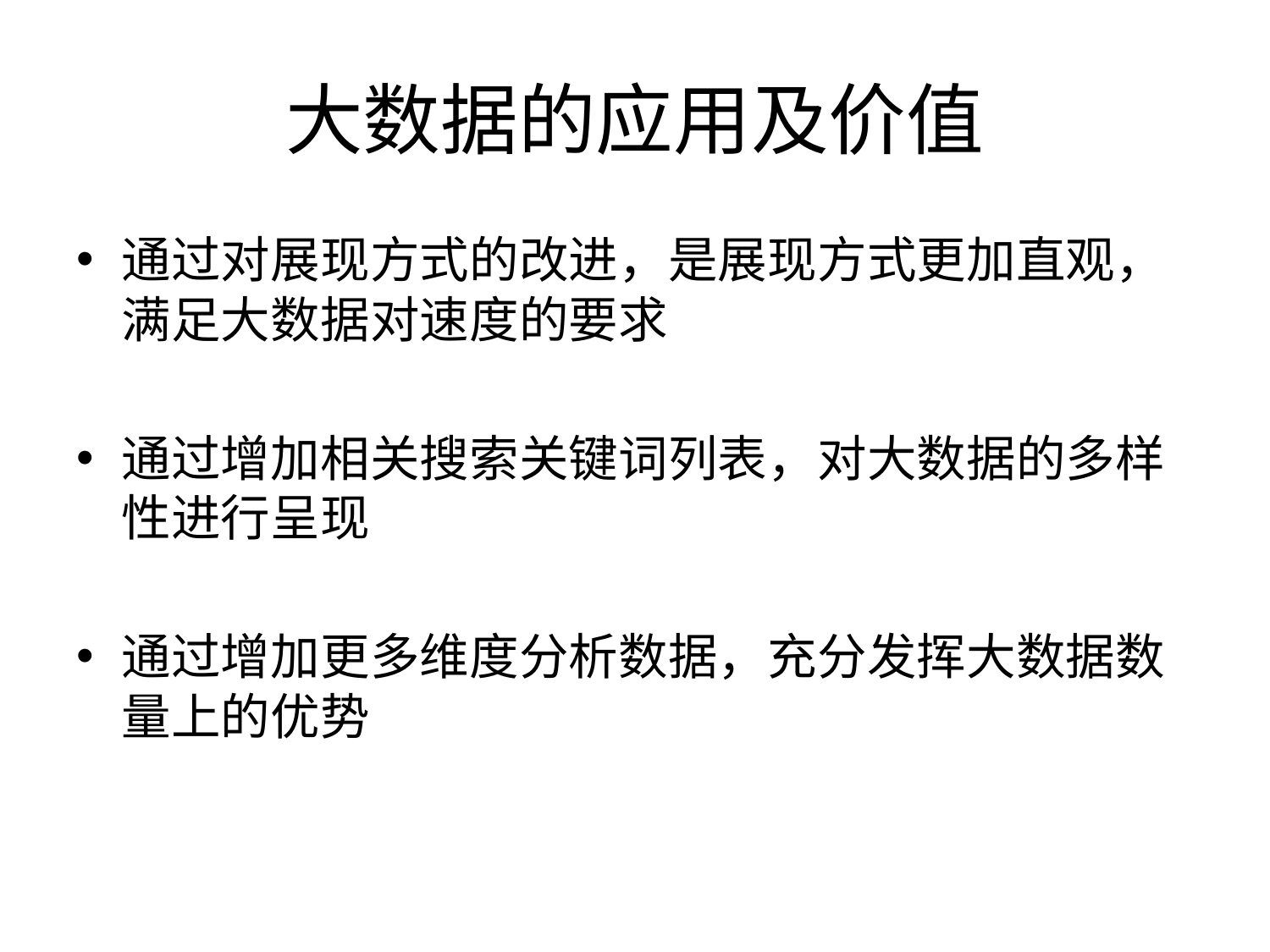

# 大数据的应用及价值
通过对展现方式的改进，是展现方式更加直观，满足大数据对速度的要求

通过增加相关搜索关键词列表，对大数据的多样性进行呈现

通过增加更多维度分析数据，充分发挥大数据数量上的优势